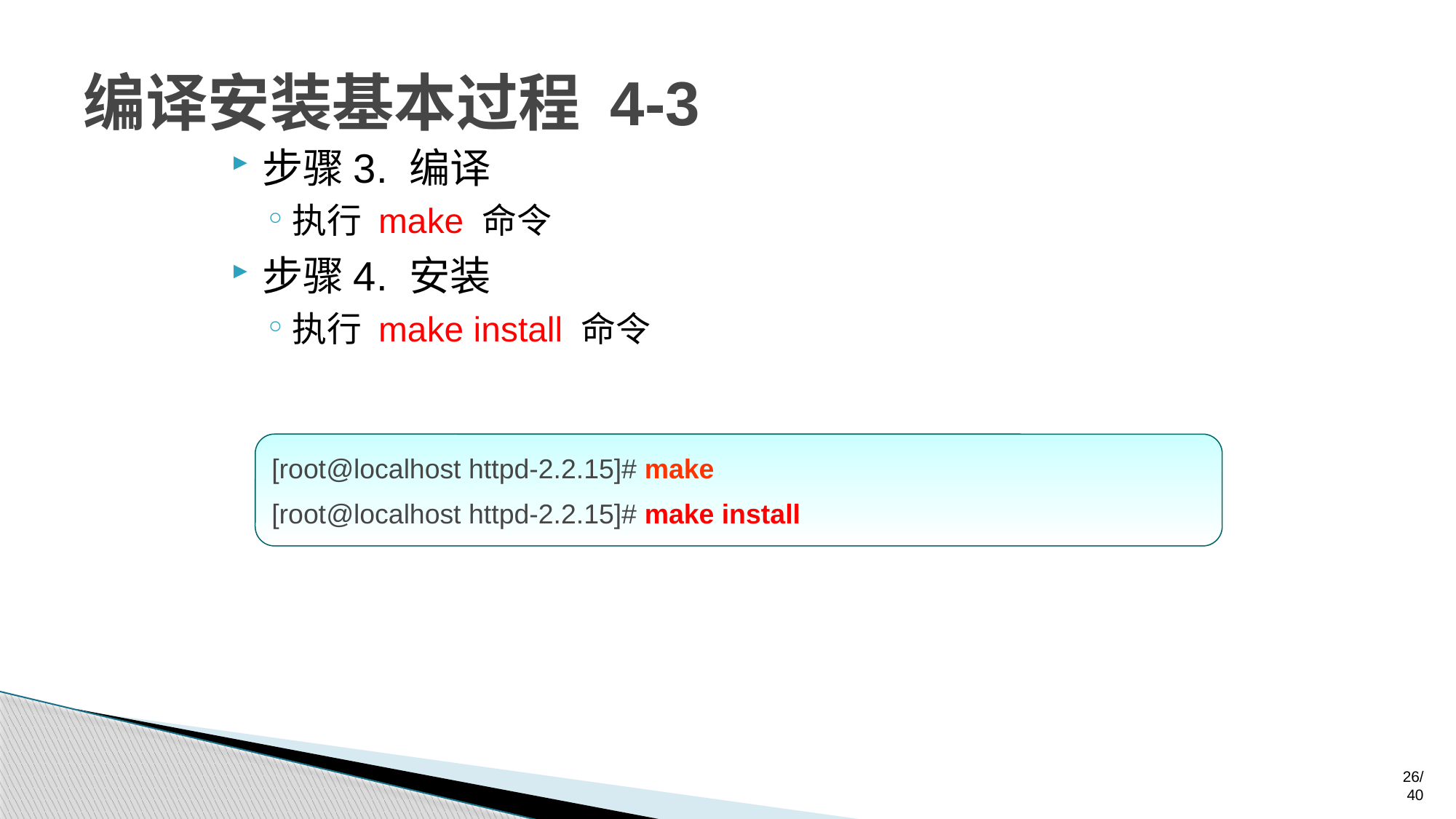

# 编译安装基本过程 4-3
步骤3. 编译
执行 make 命令
步骤4. 安装
执行 make install 命令

[root@localhost httpd-2.2.15]# make
[root@localhost httpd-2.2.15]# make install
26/40